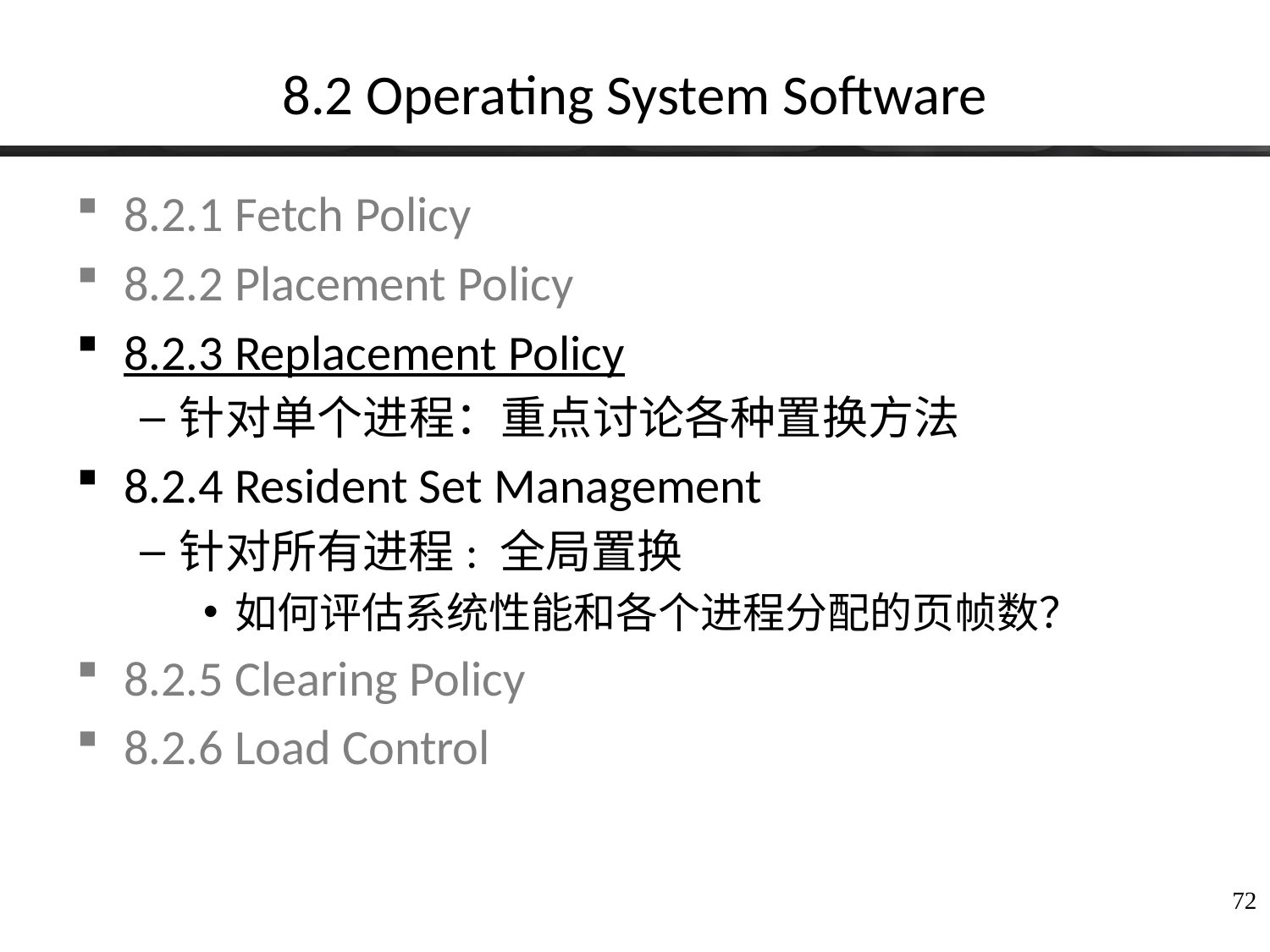

# 8.2 Operating System Software
8.2.1 Fetch Policy
8.2.2 Placement Policy
8.2.3 Replacement Policy
针对单个进程：重点讨论各种置换方法
8.2.4 Resident Set Management
针对所有进程: 全局置换
如何评估系统性能和各个进程分配的页帧数？
8.2.5 Clearing Policy
8.2.6 Load Control
72